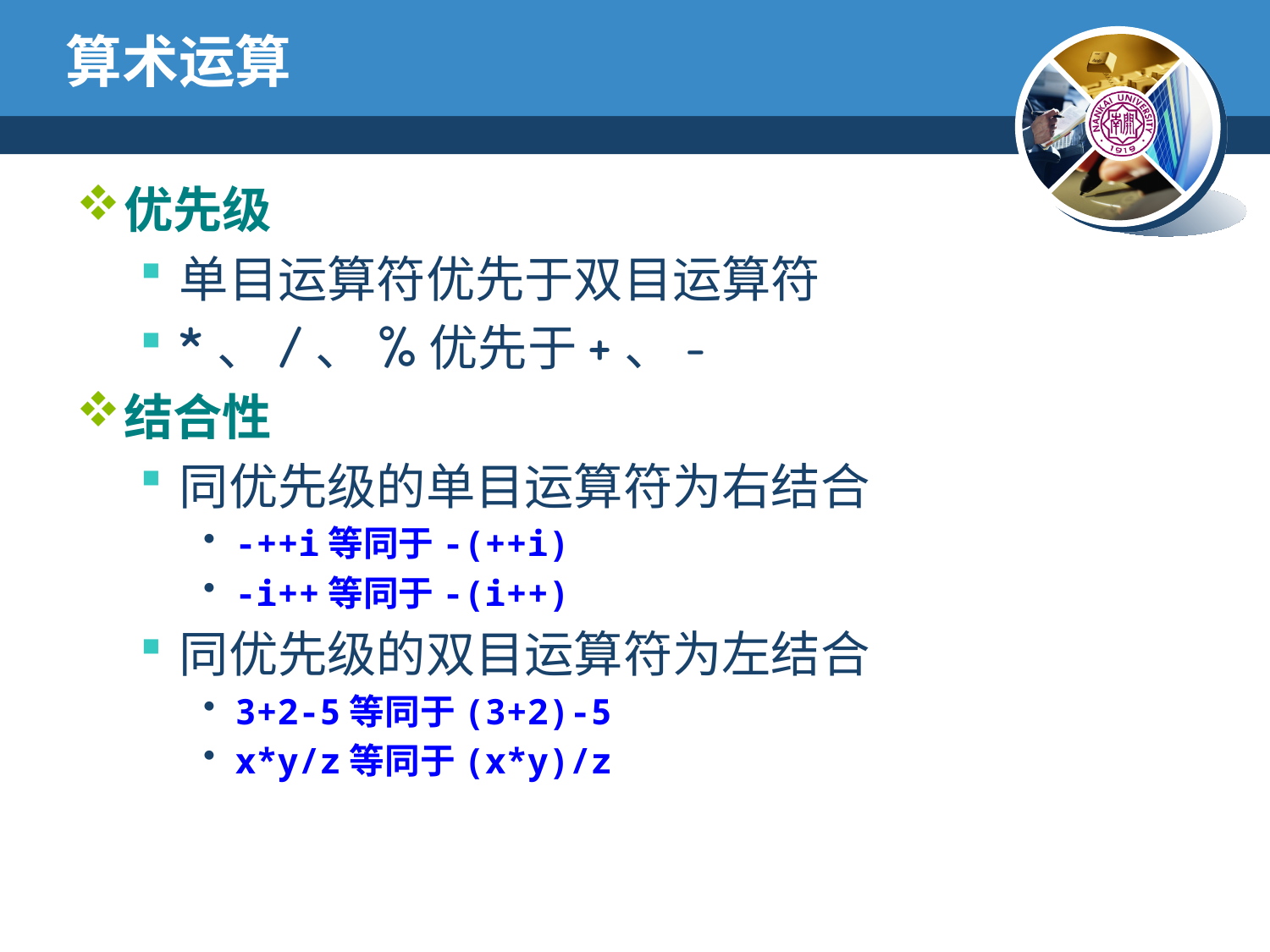

# 算术运算
优先级
单目运算符优先于双目运算符
*、/、%优先于+、-
结合性
同优先级的单目运算符为右结合
-++i等同于-(++i)
-i++等同于-(i++)
同优先级的双目运算符为左结合
3+2-5等同于(3+2)-5
x*y/z等同于(x*y)/z